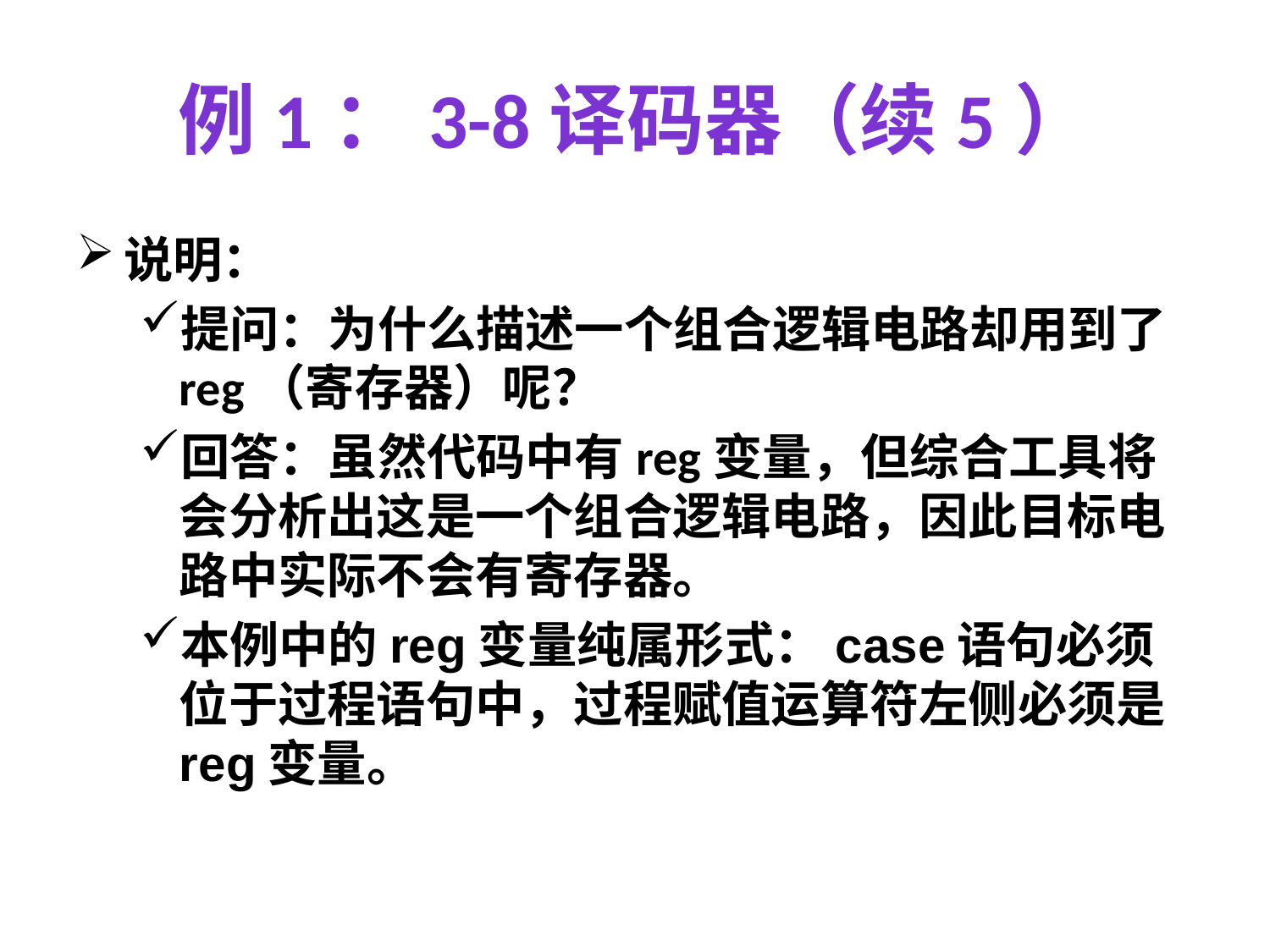

# 例1：3-8译码器（续5）
说明：
提问：为什么描述一个组合逻辑电路却用到了reg（寄存器）呢？
回答：虽然代码中有reg变量，但综合工具将会分析出这是一个组合逻辑电路，因此目标电路中实际不会有寄存器。
本例中的reg变量纯属形式：case语句必须位于过程语句中，过程赋值运算符左侧必须是reg变量。